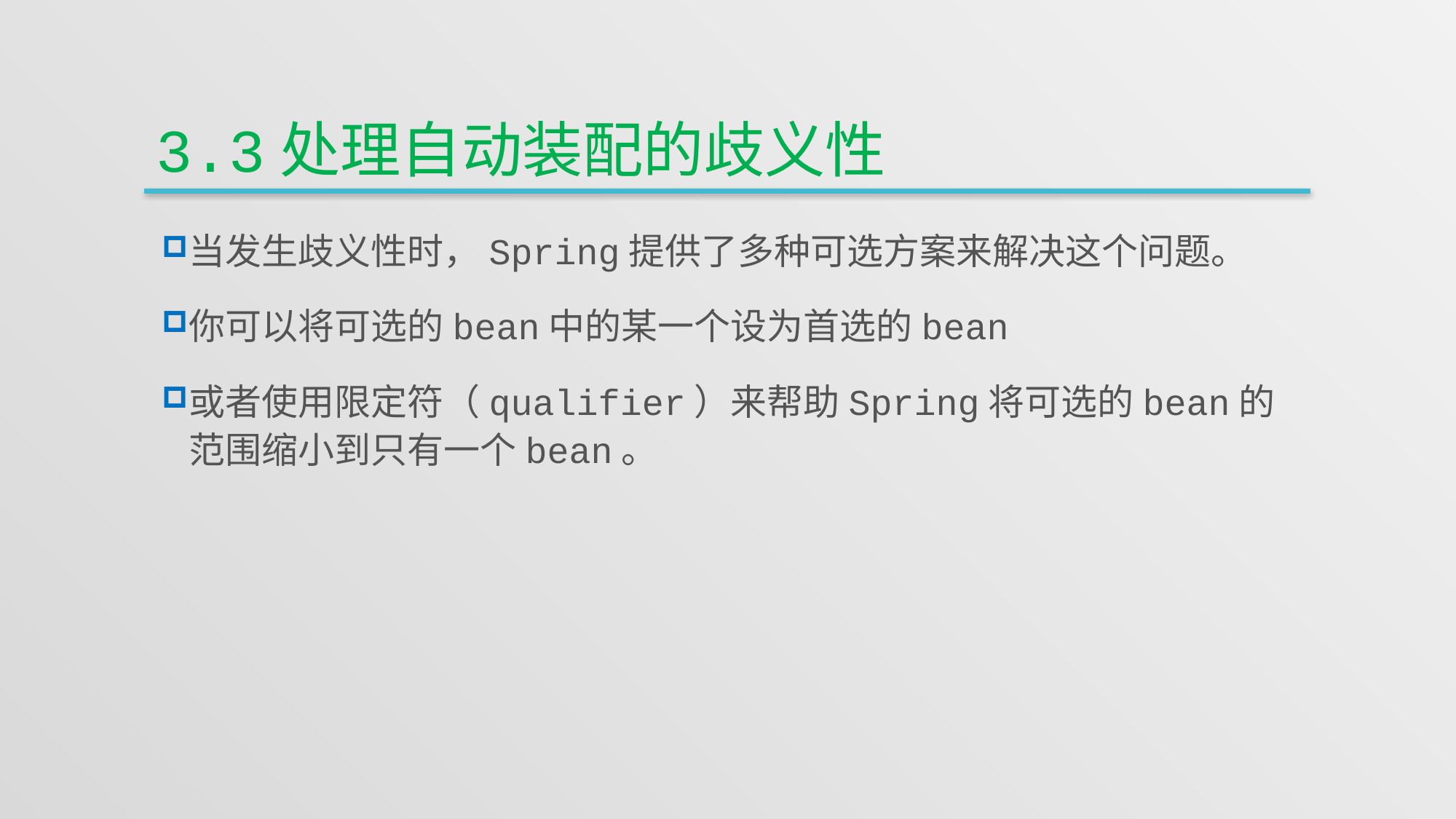

# 3.3处理自动装配的歧义性
当发生歧义性时，Spring提供了多种可选方案来解决这个问题。
你可以将可选的bean中的某一个设为首选的bean
或者使用限定符（qualifier）来帮助Spring将可选的bean的范围缩小到只有一个bean。